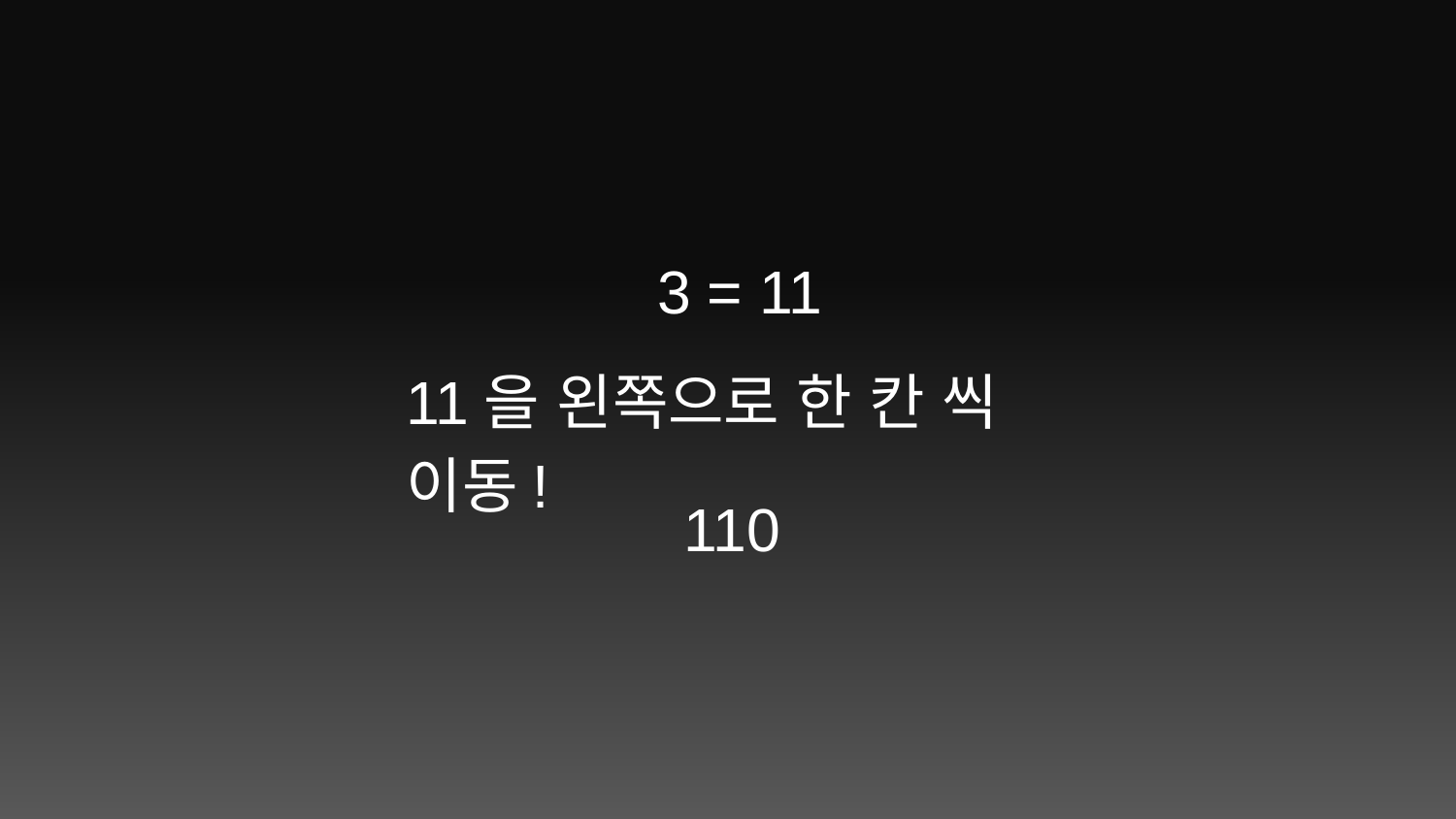

3 = 11
11을 왼쪽으로 한 칸 씩 이동!
110